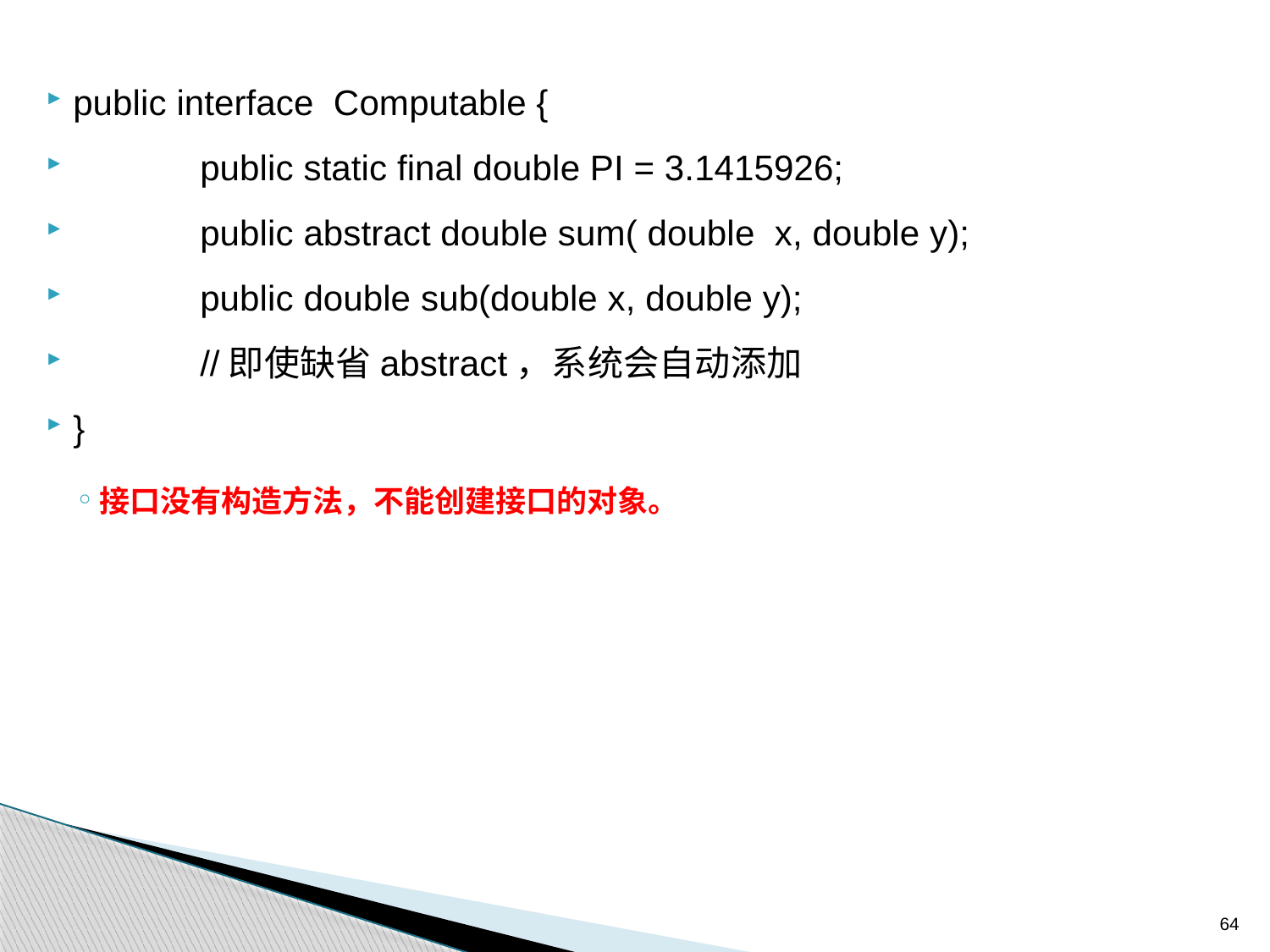

public interface  Computable {
	public static final double PI = 3.1415926;
	public abstract double sum( double  x, double y);
	public double sub(double x, double y);
	//即使缺省abstract，系统会自动添加
}
接口没有构造方法，不能创建接口的对象。

64